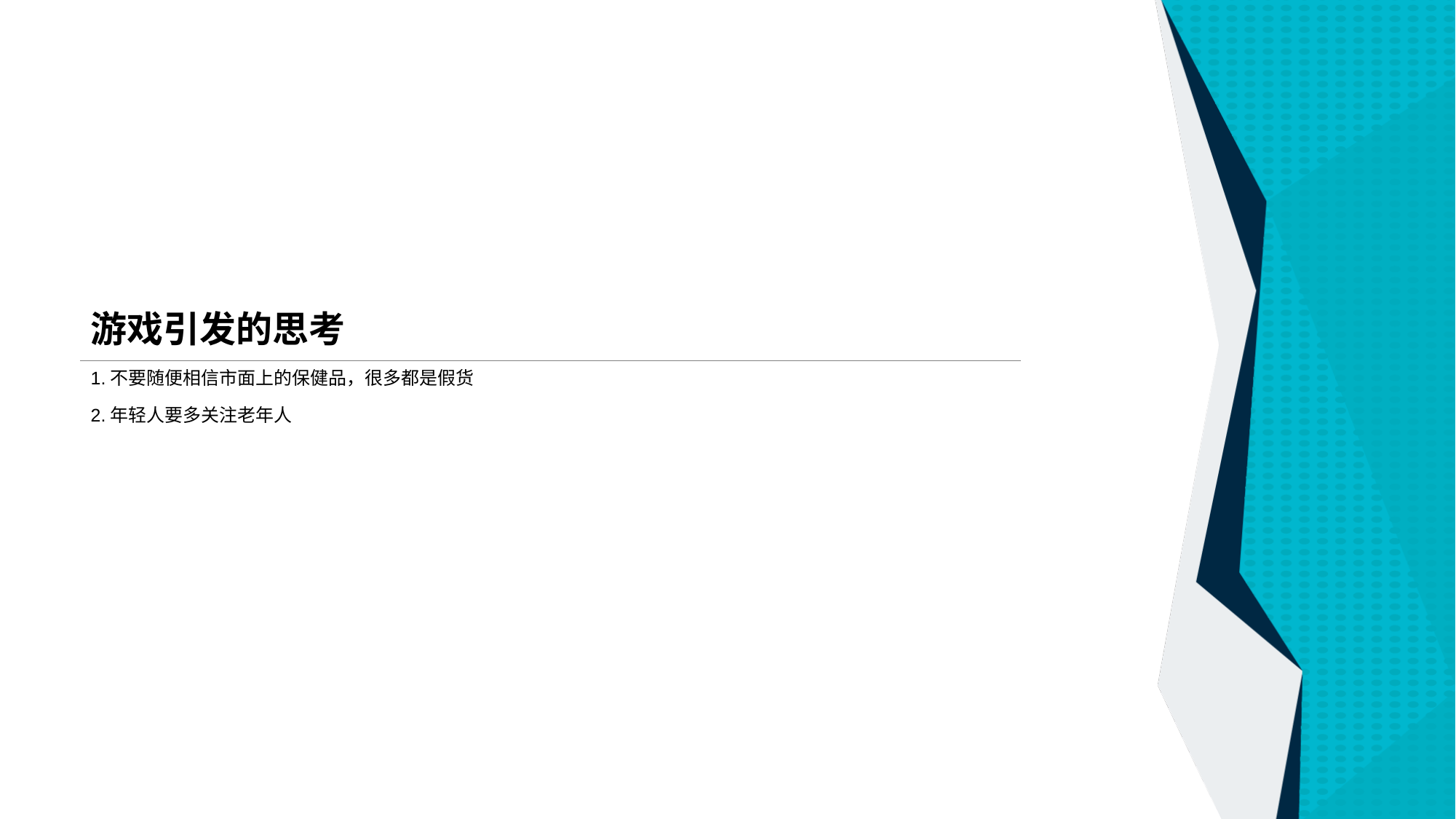

# 游戏引发的思考
1.不要随便相信市面上的保健品，很多都是假货
2.年轻人要多关注老年人